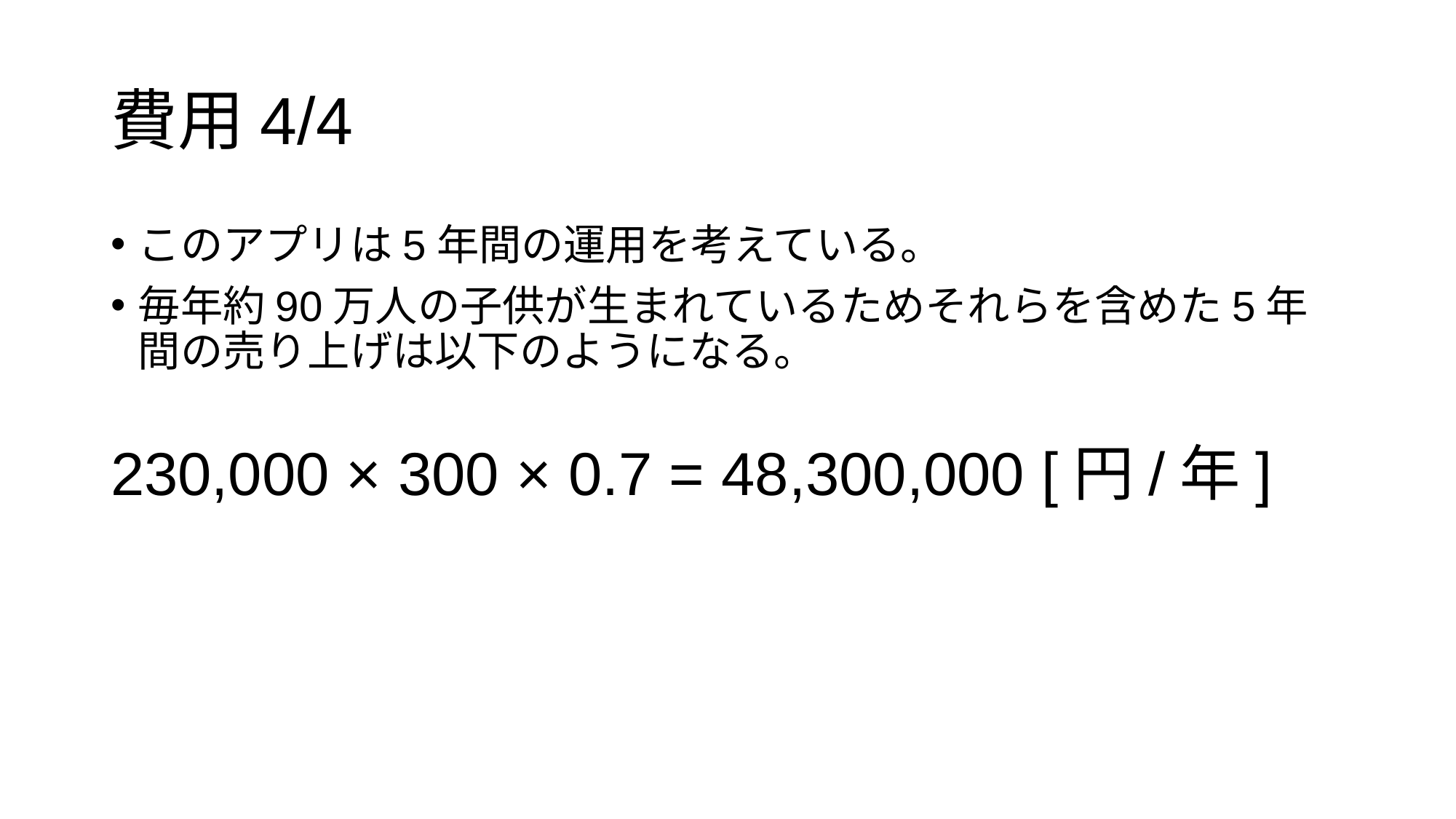

# 費用4/4
このアプリは5年間の運用を考えている。
毎年約90万人の子供が生まれているためそれらを含めた5年間の売り上げは以下のようになる。
230,000 × 300 × 0.7 = 48,300,000 [円/年]